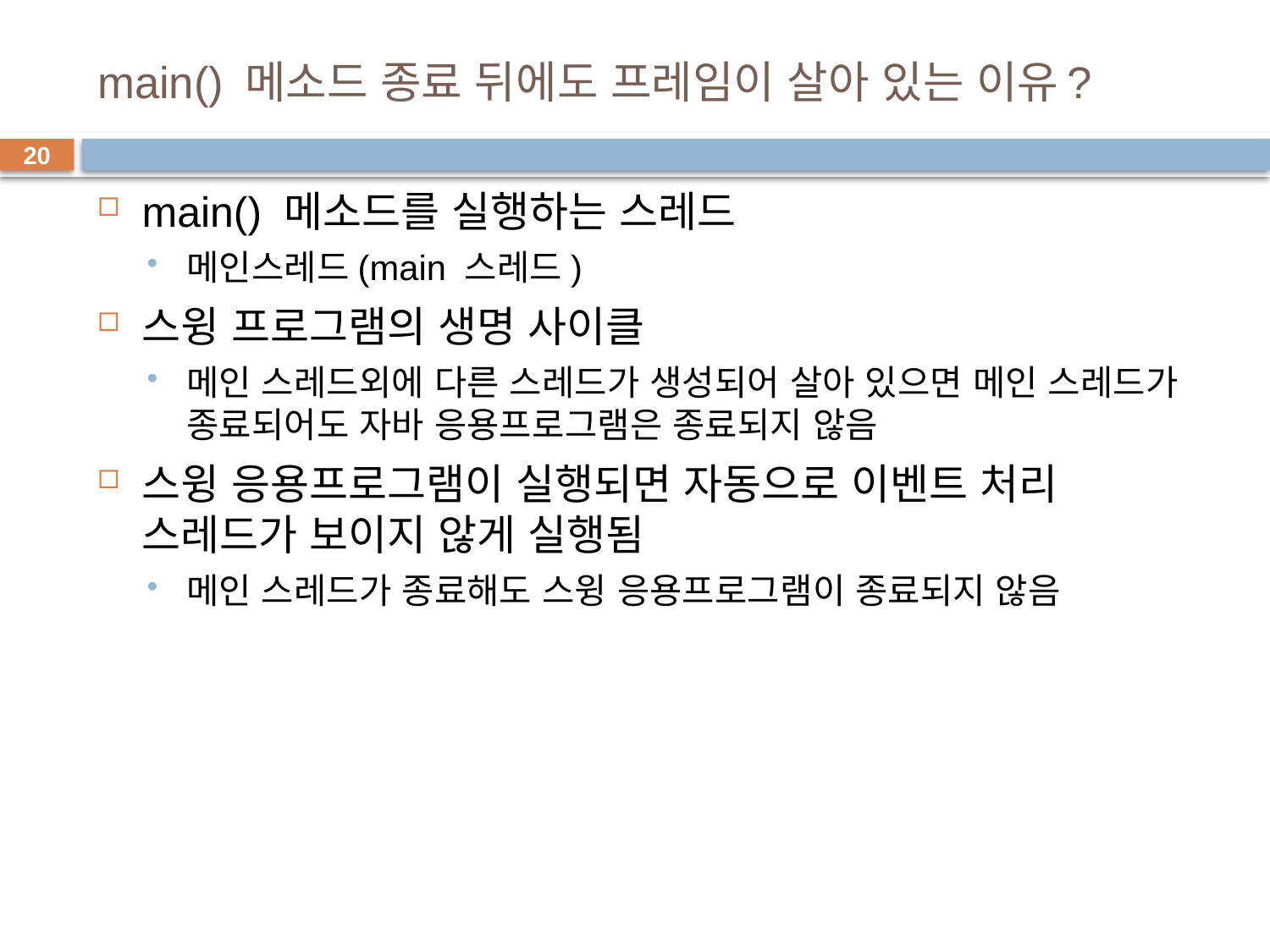

# main() 메소드 종료 뒤에도 프레임이 살아 있는 이유?
20
main() 메소드를 실행하는 스레드
메인스레드(main 스레드)
스윙 프로그램의 생명 사이클
메인 스레드외에 다른 스레드가 생성되어 살아 있으면 메인 스레드가 종료되어도 자바 응용프로그램은 종료되지 않음
스윙 응용프로그램이 실행되면 자동으로 이벤트 처리 스레드가 보이지 않게 실행됨
메인 스레드가 종료해도 스윙 응용프로그램이 종료되지 않음